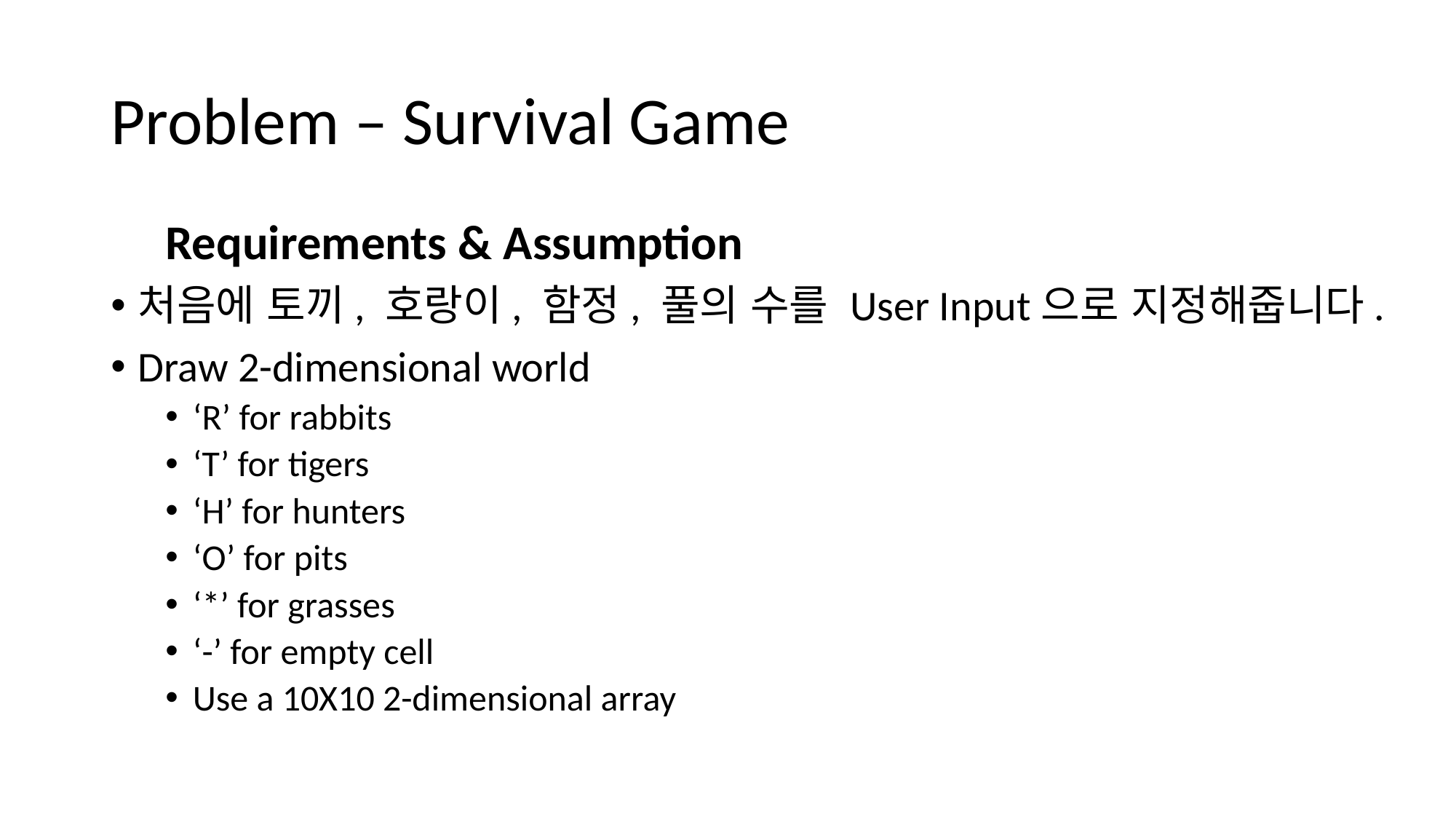

# Problem – Survival Game
Requirements & Assumption
처음에 토끼, 호랑이, 함정, 풀의 수를 User Input으로 지정해줍니다.
Draw 2-dimensional world
‘R’ for rabbits
‘T’ for tigers
‘H’ for hunters
‘O’ for pits
‘*’ for grasses
‘-’ for empty cell
Use a 10X10 2-dimensional array